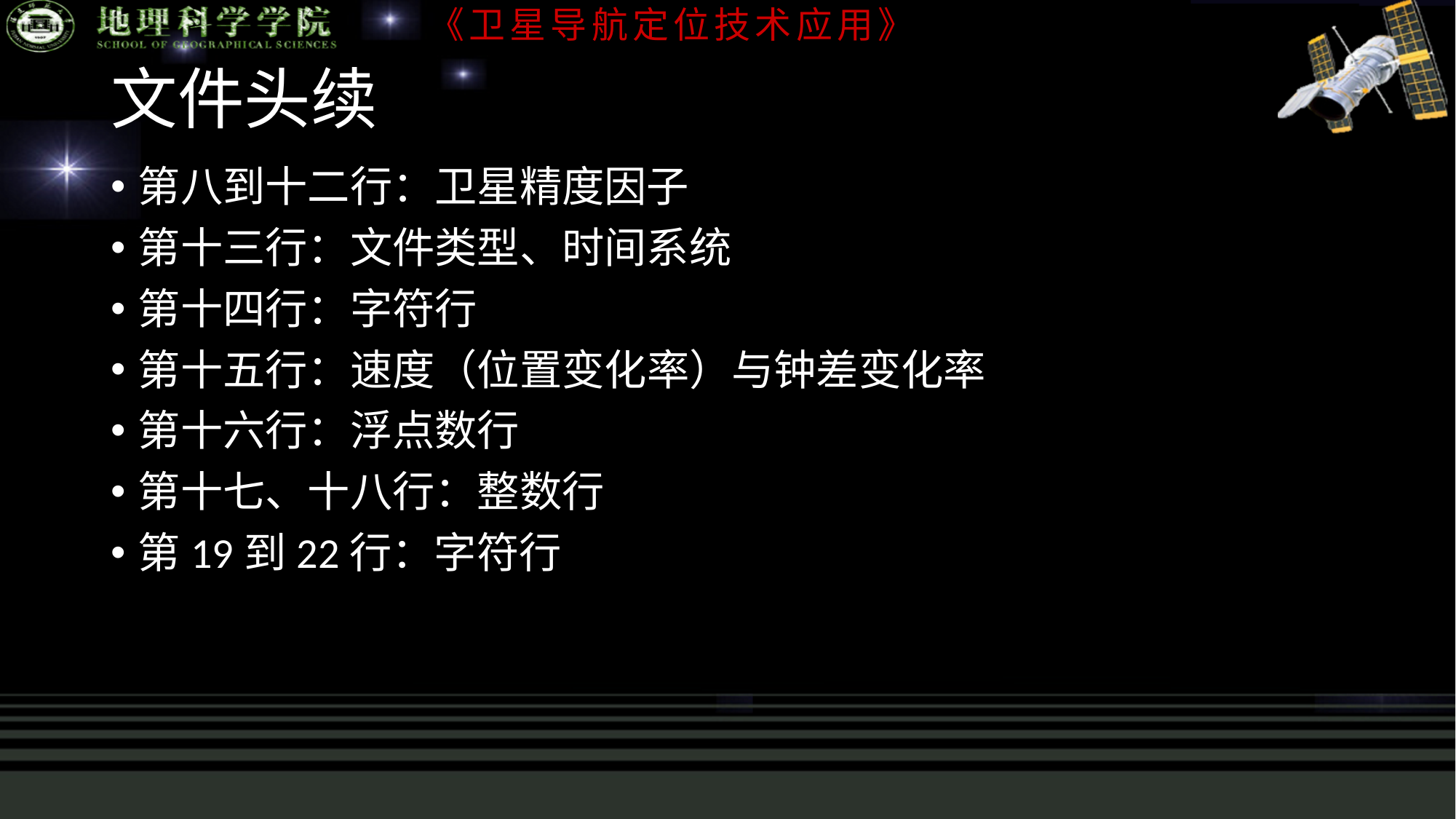

# 文件头续
第八到十二行：卫星精度因子
第十三行：文件类型、时间系统
第十四行：字符行
第十五行：速度（位置变化率）与钟差变化率
第十六行：浮点数行
第十七、十八行：整数行
第19到22行：字符行